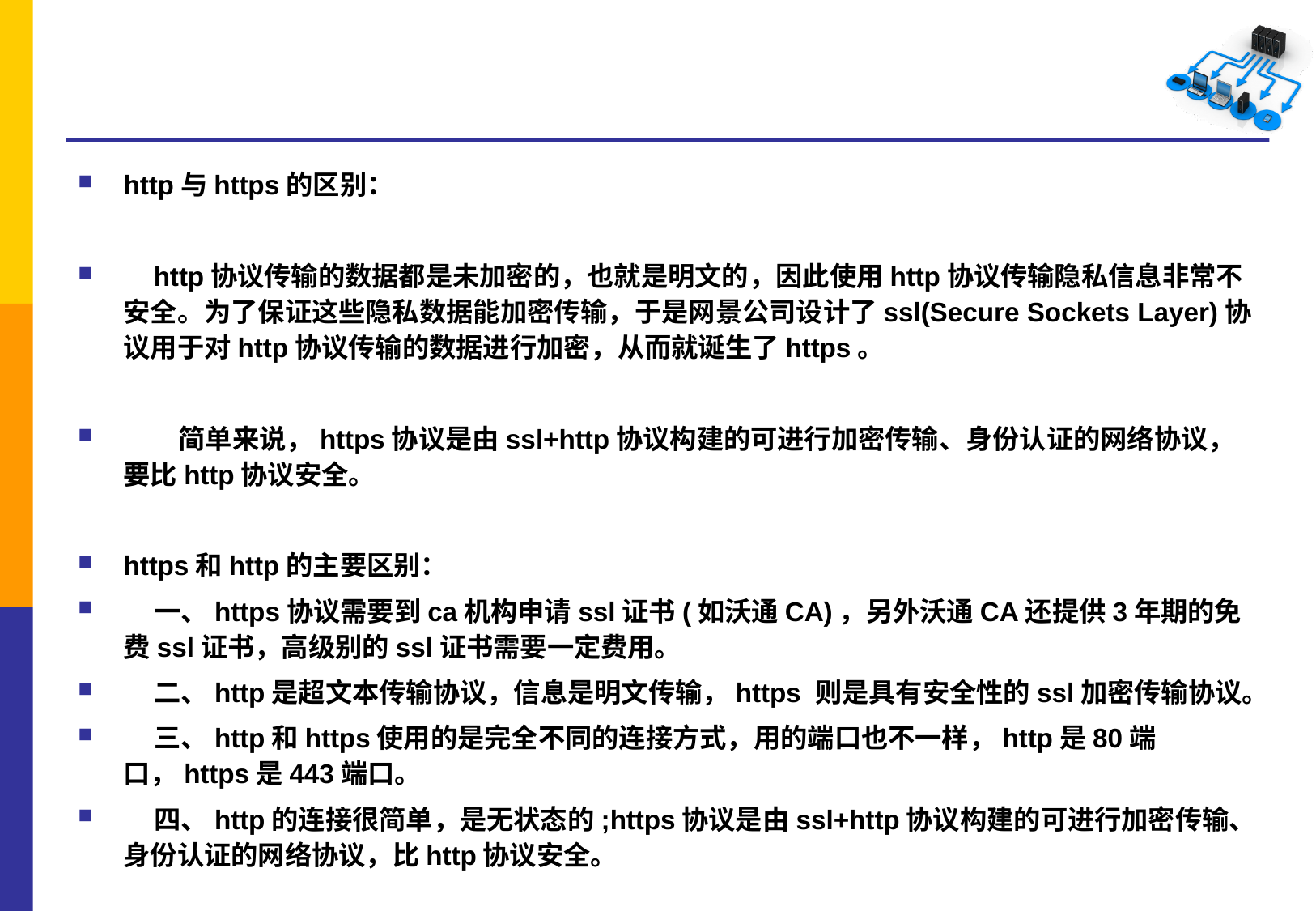

#
http与https的区别：

    http协议传输的数据都是未加密的，也就是明文的，因此使用http协议传输隐私信息非常不安全。为了保证这些隐私数据能加密传输，于是网景公司设计了ssl(Secure Sockets Layer)协议用于对http协议传输的数据进行加密，从而就诞生了https。

        简单来说，https协议是由ssl+http协议构建的可进行加密传输、身份认证的网络协议，要比http协议安全。

https和http的主要区别：
    一、https协议需要到ca机构申请ssl证书(如沃通CA)，另外沃通CA还提供3年期的免费ssl证书，高级别的ssl证书需要一定费用。
    二、http是超文本传输协议，信息是明文传输，https 则是具有安全性的ssl加密传输协议。
    三、http和https使用的是完全不同的连接方式，用的端口也不一样，http是80端口，https是443端口。
    四、http的连接很简单，是无状态的;https协议是由ssl+http协议构建的可进行加密传输、身份认证的网络协议，比http协议安全。